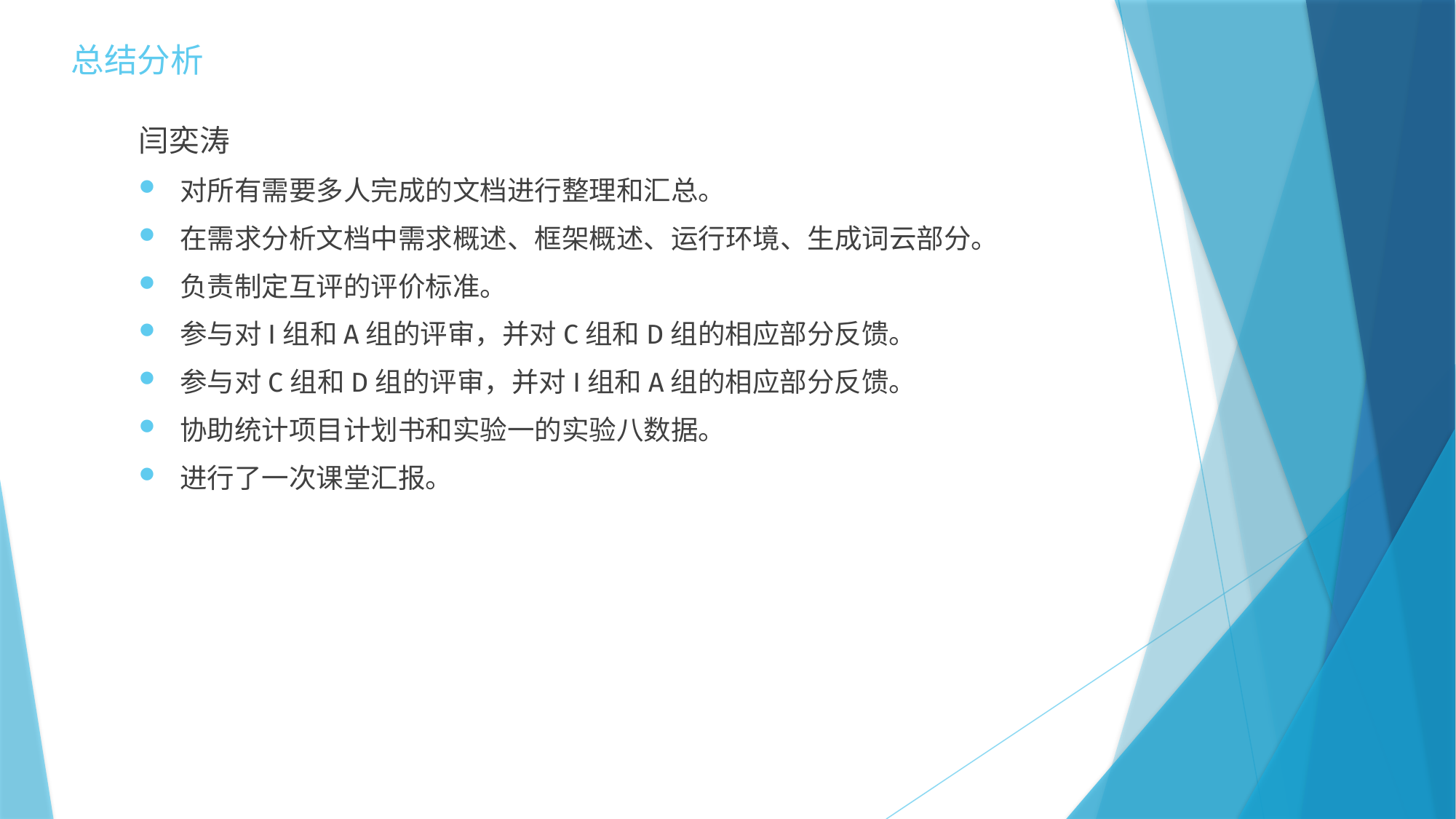

# 总结分析
闫奕涛
对所有需要多人完成的文档进行整理和汇总。
在需求分析文档中需求概述、框架概述、运行环境、生成词云部分。
负责制定互评的评价标准。
参与对I组和A组的评审，并对C组和D组的相应部分反馈。
参与对C组和D组的评审，并对I组和A组的相应部分反馈。
协助统计项目计划书和实验一的实验八数据。
进行了一次课堂汇报。